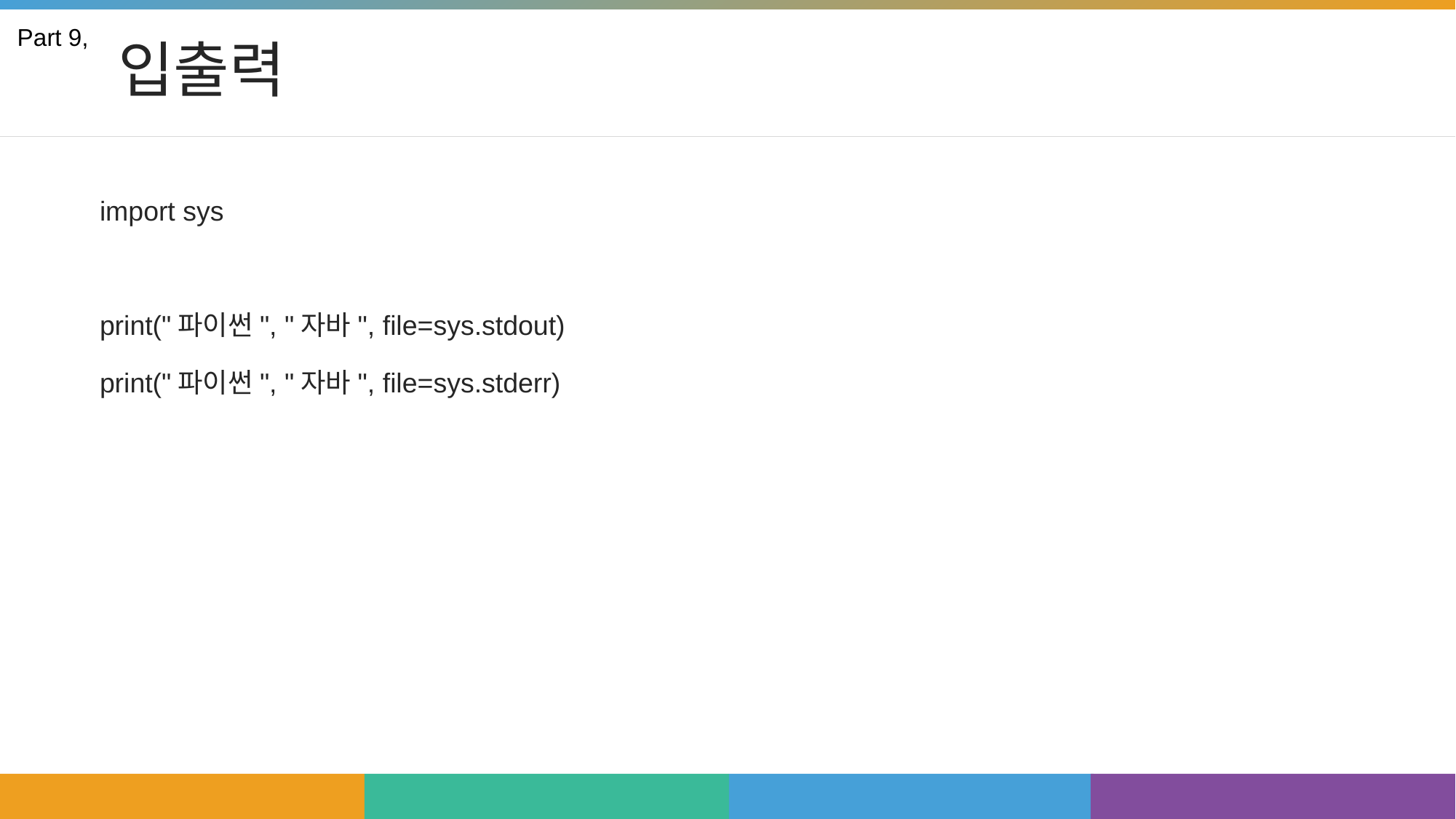

# 입출력
Part 9,
import sys

print("파이썬", "자바", file=sys.stdout)
print("파이썬", "자바", file=sys.stderr)